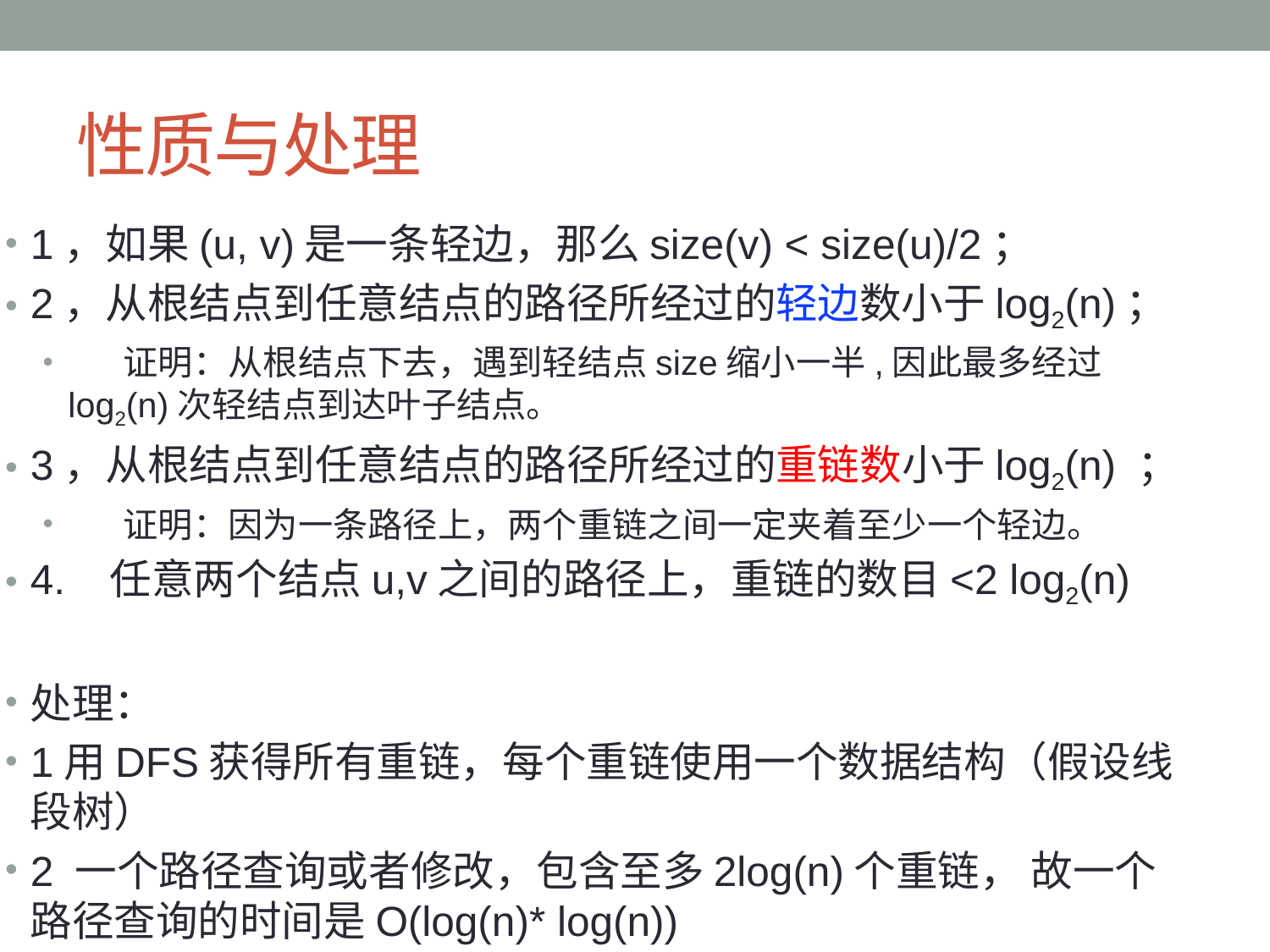

# 性质与处理
1，如果(u, v)是一条轻边，那么size(v) < size(u)/2；
2，从根结点到任意结点的路径所经过的轻边数小于log2(n)；
      证明：从根结点下去，遇到轻结点size缩小一半,因此最多经过log2(n)次轻结点到达叶子结点。
3，从根结点到任意结点的路径所经过的重链数小于log2(n) ；
      证明：因为一条路径上，两个重链之间一定夹着至少一个轻边。
4.   任意两个结点u,v之间的路径上，重链的数目<2 log2(n)

处理：
1用DFS获得所有重链，每个重链使用一个数据结构（假设线段树）
2 一个路径查询或者修改，包含至多2log(n)个重链， 故一个路径查询的时间是O(log(n)* log(n))